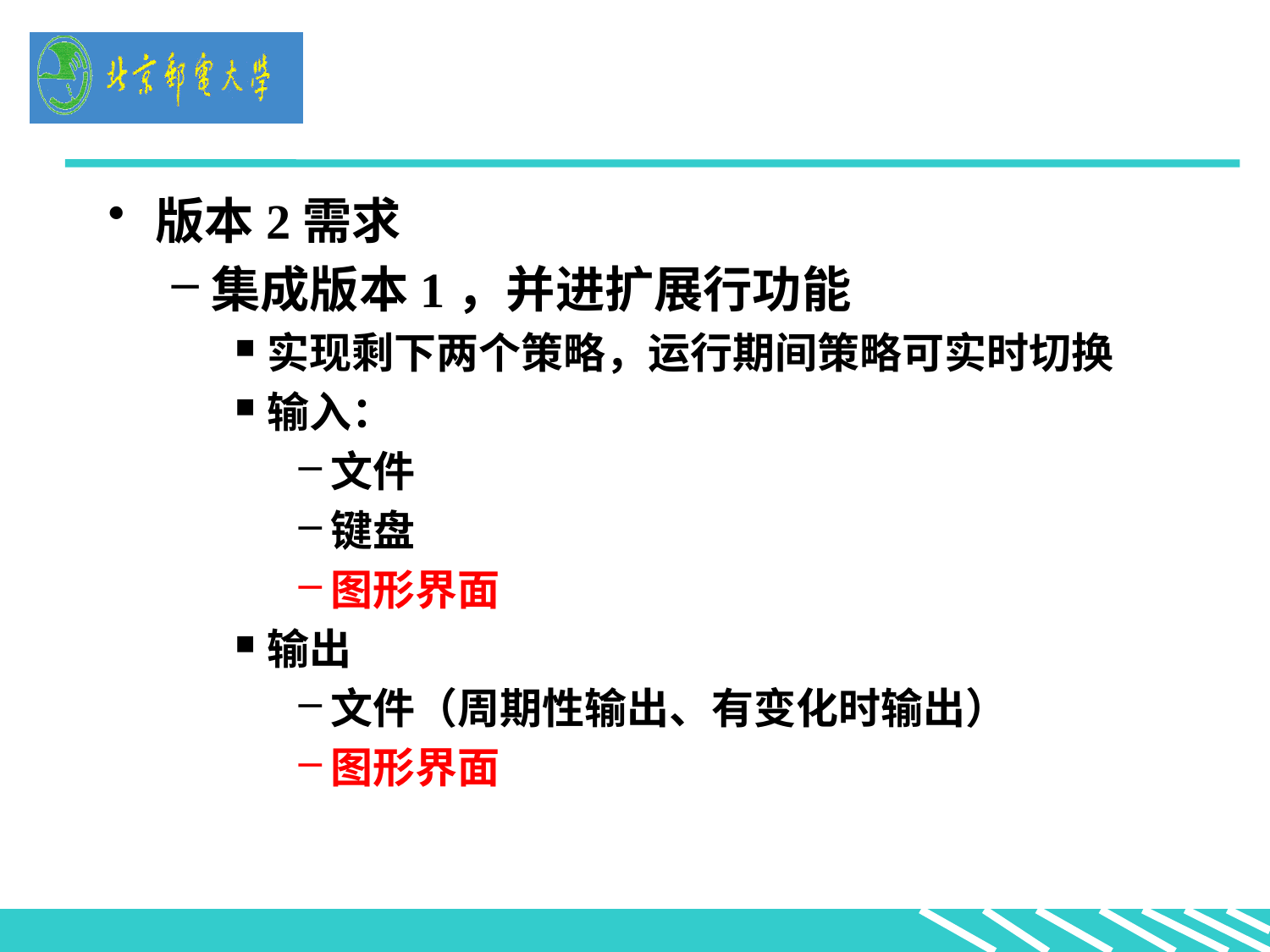

#
版本2需求
集成版本1，并进扩展行功能
实现剩下两个策略，运行期间策略可实时切换
输入：
文件
键盘
图形界面
输出
文件（周期性输出、有变化时输出）
图形界面

5